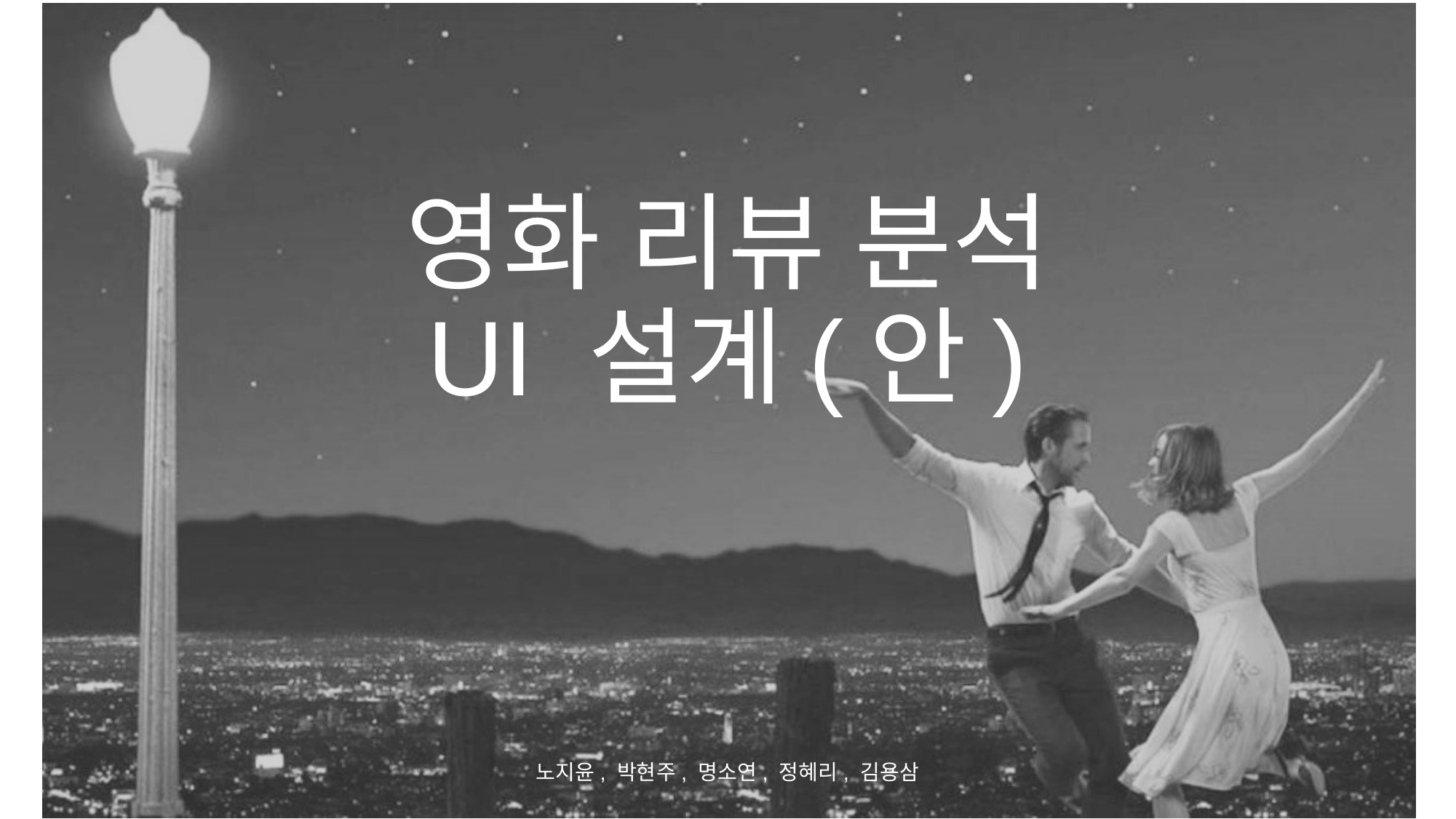

# 영화 리뷰 분석 UI 설계(안)
노지윤, 박현주, 명소연, 정혜리, 김용삼